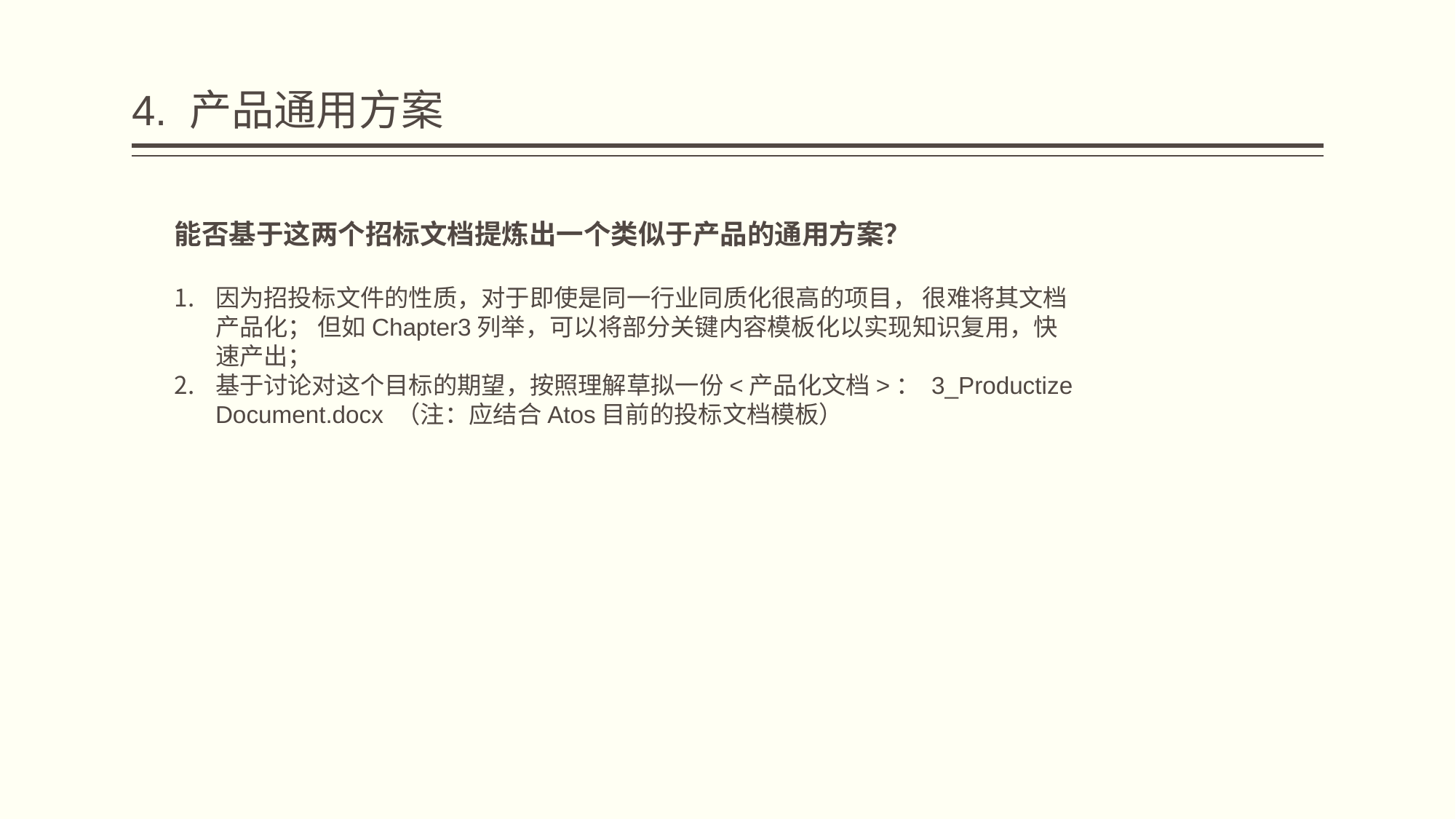

# 4. 产品通用方案
能否基于这两个招标文档提炼出一个类似于产品的通用方案？

因为招投标文件的性质，对于即使是同一行业同质化很高的项目， 很难将其文档产品化； 但如Chapter3列举，可以将部分关键内容模板化以实现知识复用，快速产出；
基于讨论对这个目标的期望，按照理解草拟一份<产品化文档>： 3_Productize Document.docx （注：应结合Atos目前的投标文档模板）